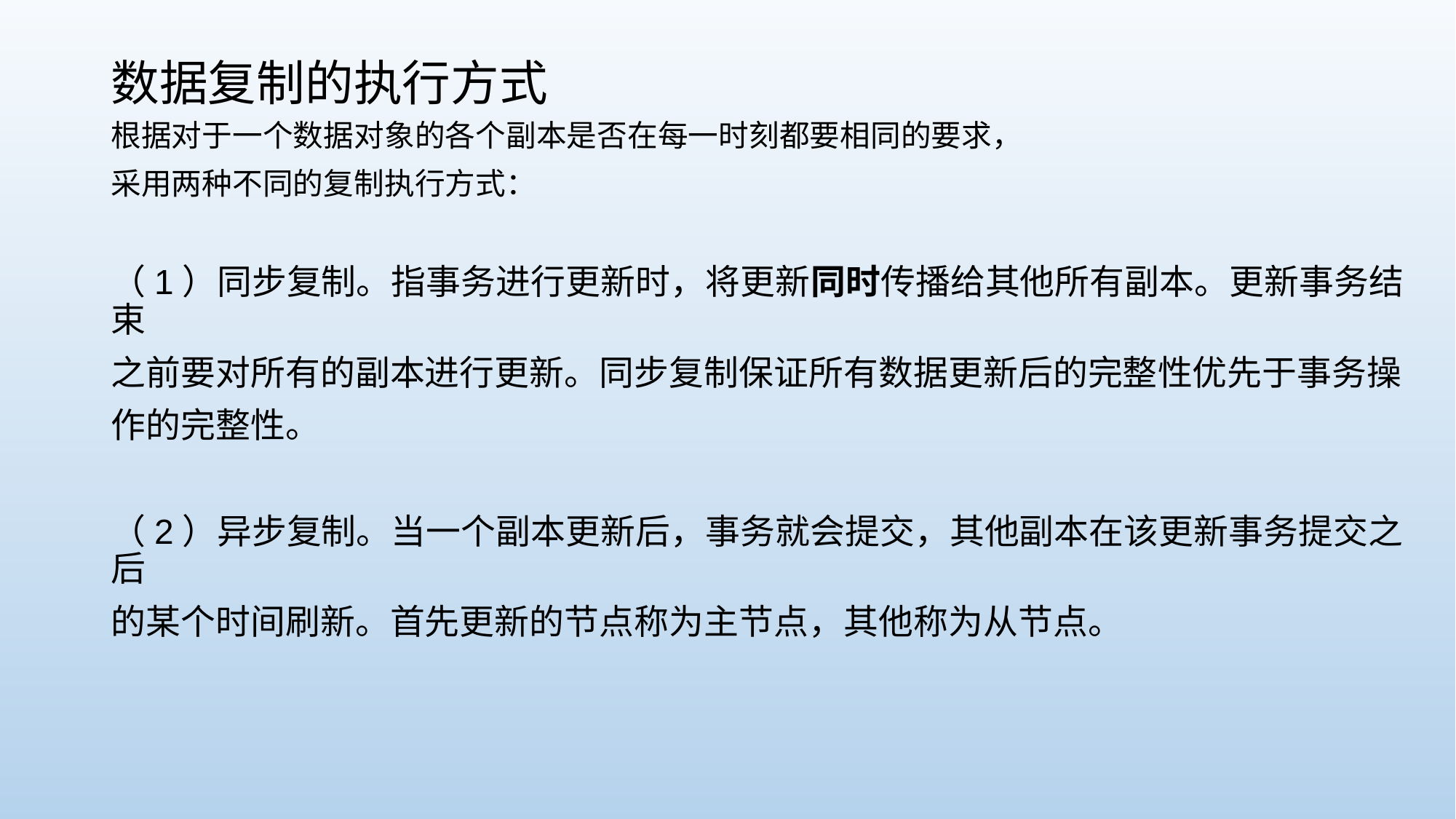

# 数据复制的执行方式
根据对于一个数据对象的各个副本是否在每一时刻都要相同的要求，
采用两种不同的复制执行方式：

（1）同步复制。指事务进行更新时，将更新同时传播给其他所有副本。更新事务结束
之前要对所有的副本进行更新。同步复制保证所有数据更新后的完整性优先于事务操
作的完整性。

（2）异步复制。当一个副本更新后，事务就会提交，其他副本在该更新事务提交之后
的某个时间刷新。首先更新的节点称为主节点，其他称为从节点。